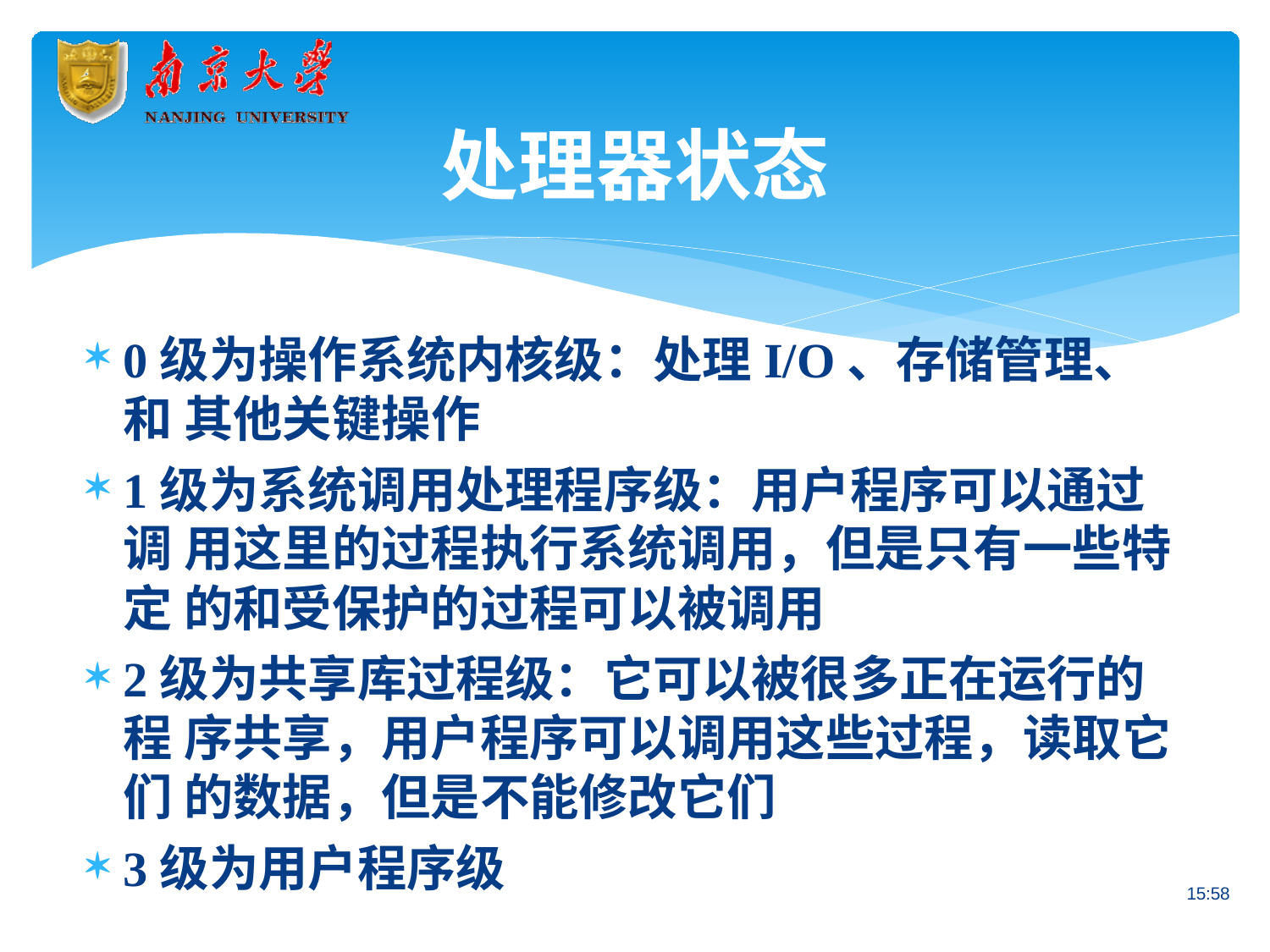

# 处理器状态
0级为操作系统内核级：处理I/O、存储管理、和 其他关键操作
1级为系统调用处理程序级：用户程序可以通过调 用这里的过程执行系统调用，但是只有一些特定 的和受保护的过程可以被调用
2级为共享库过程级：它可以被很多正在运行的程 序共享，用户程序可以调用这些过程，读取它们 的数据，但是不能修改它们
3级为用户程序级
15:58